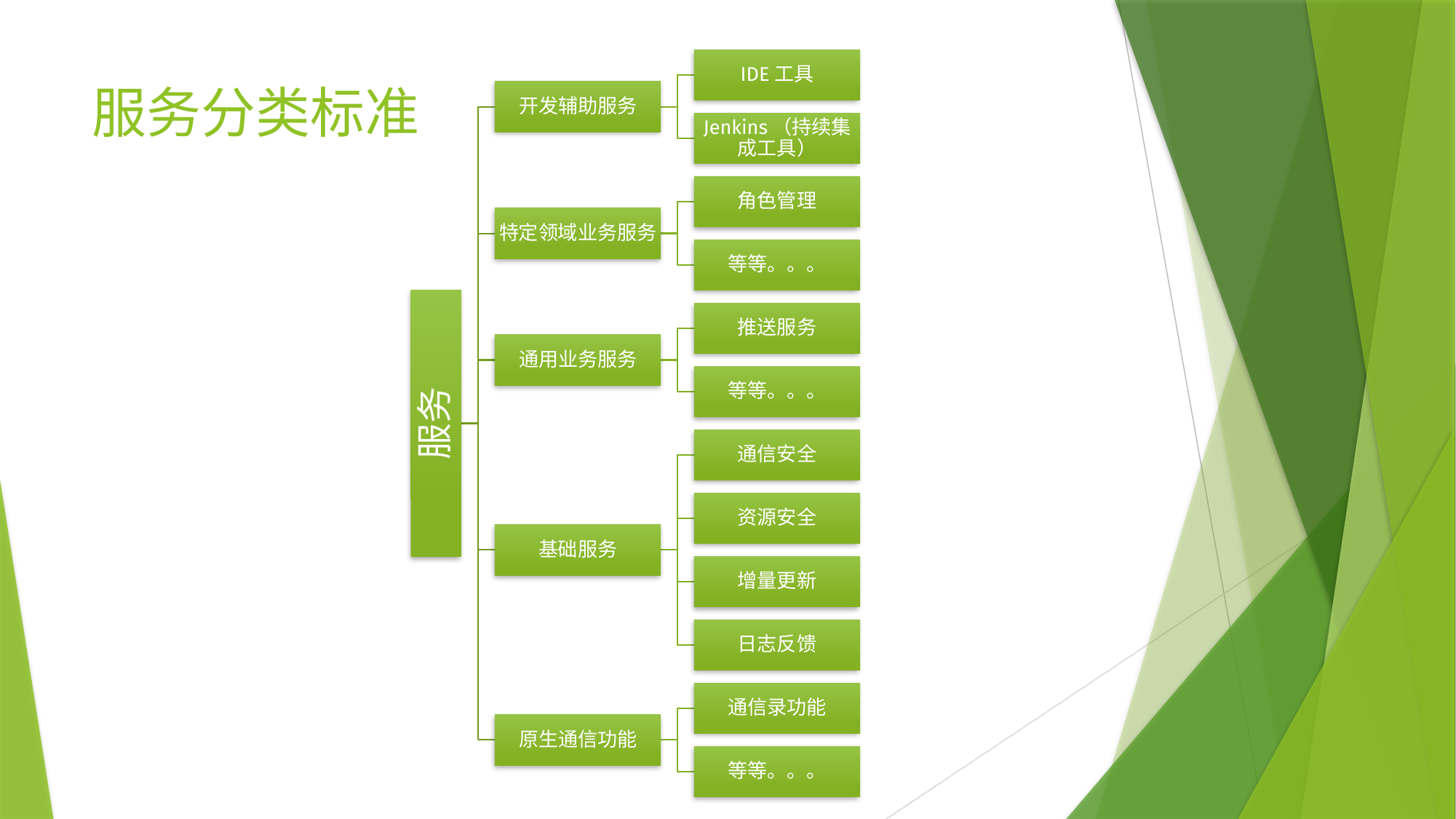

服务
开发辅助服务
IDE工具
Jenkins（持续集成工具）
特定领域业务服务
角色管理
等等。。。
通用业务服务
推送服务
等等。。。
基础服务
通信安全
资源安全
增量更新
日志反馈
原生通信功能
通信录功能
等等。。。
# 服务分类标准